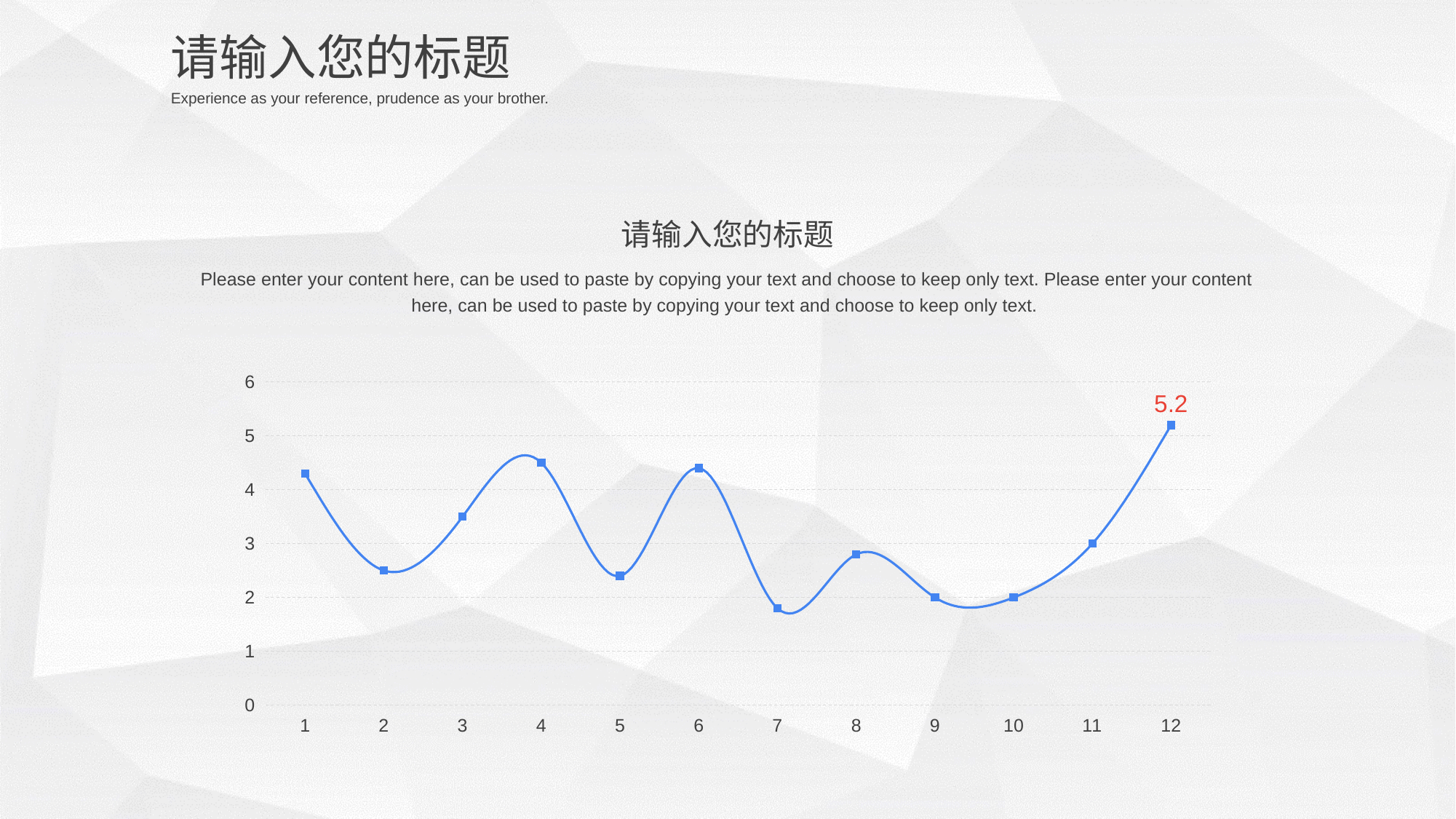

请输入您的标题
Experience as your reference, prudence as your brother.
请输入您的标题
Please enter your content here, can be used to paste by copying your text and choose to keep only text. Please enter your content here, can be used to paste by copying your text and choose to keep only text.

### Chart

| Category | 系列 1 |
|---|---|
| 1 | 4.3 |
| 2 | 2.5 |
| 3 | 3.5 |
| 4 | 4.5 |
| 5 | 2.4 |
| 6 | 4.4 |
| 7 | 1.8 |
| 8 | 2.8 |
| 9 | 2.0 |
| 10 | 2.0 |
| 11 | 3.0 |
| 12 | 5.2 |